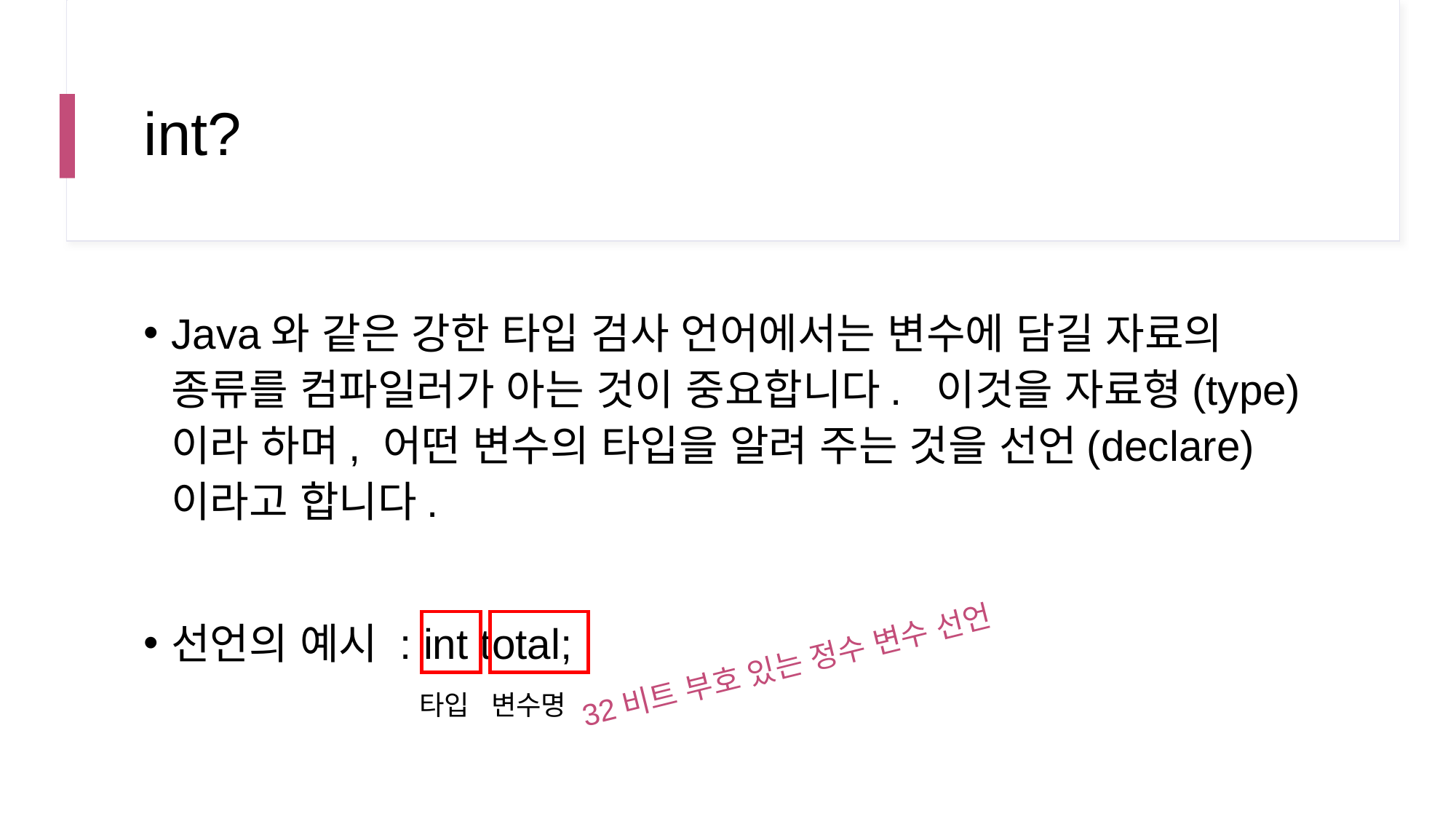

# int?
Java와 같은 강한 타입 검사 언어에서는 변수에 담길 자료의 종류를 컴파일러가 아는 것이 중요합니다.  이것을 자료형(type)이라 하며, 어떤 변수의 타입을 알려 주는 것을 선언(declare)이라고 합니다.

선언의 예시 : int total;

32비트 부호 있는 정수 변수 선언
타입
변수명